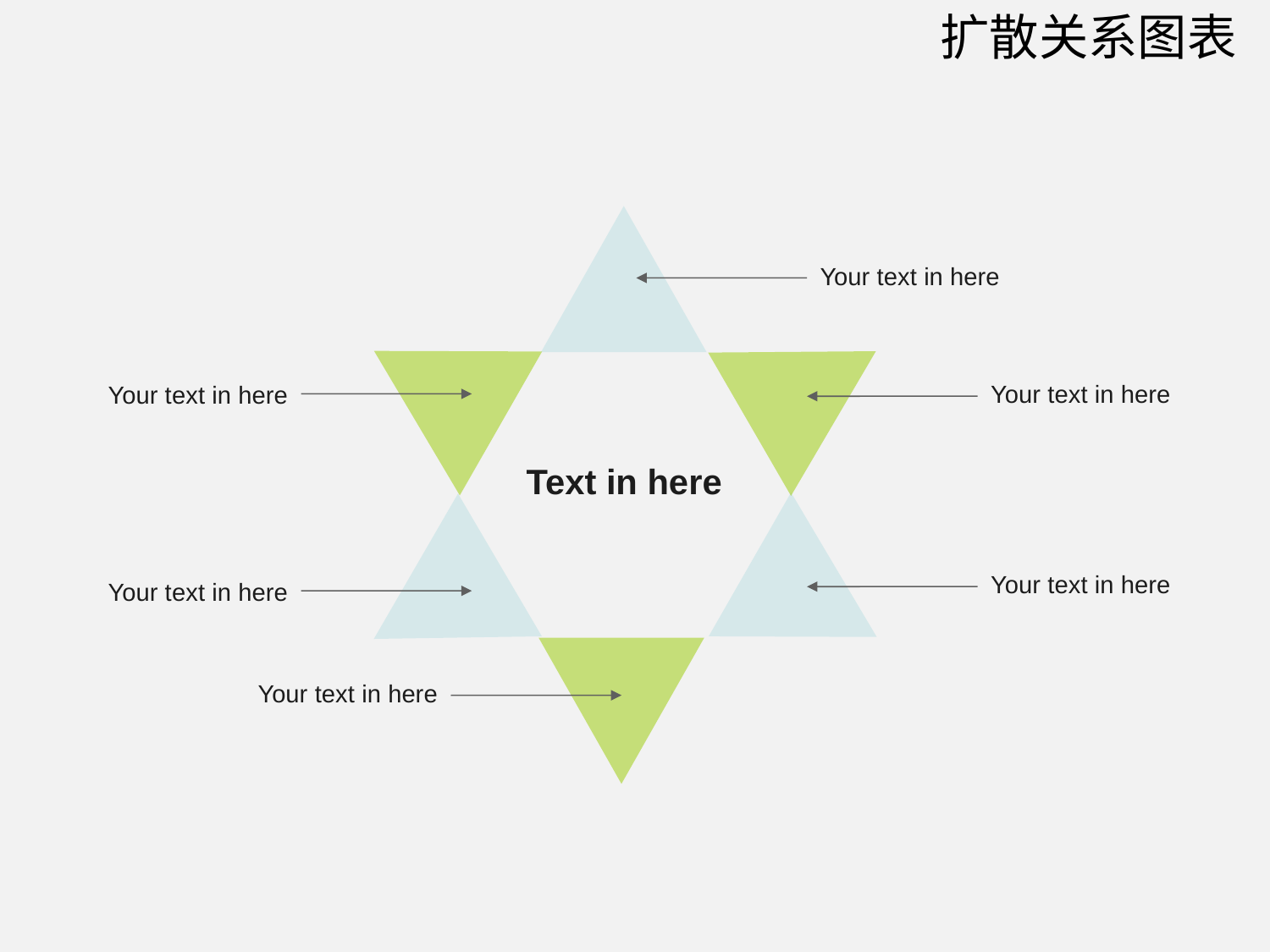

扩散关系图表

Your text in here

Your text in here
Your text in here

Text in here

Your text in here
Your text in here

Your text in here